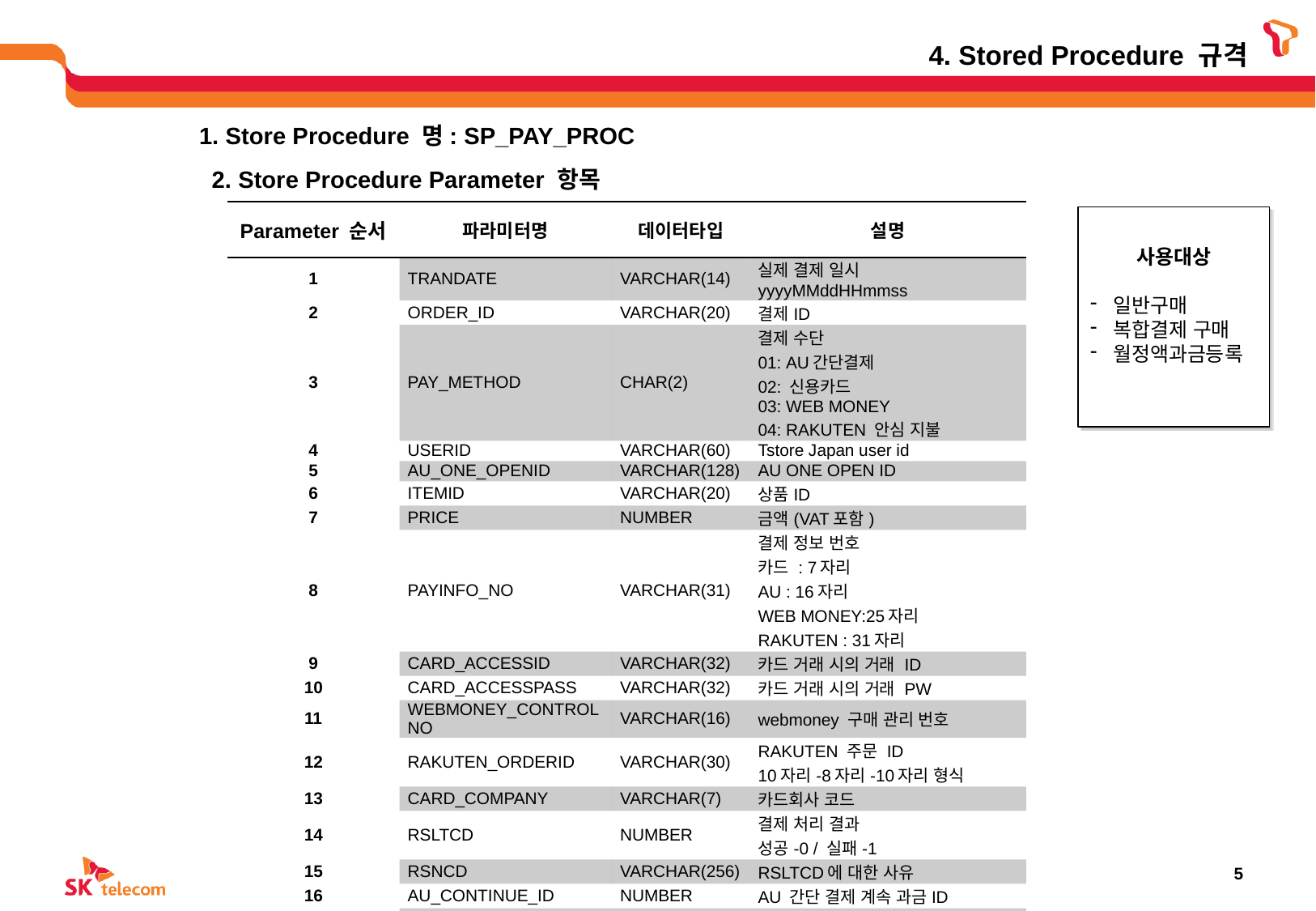

# 4. Stored Procedure 규격
1. Store Procedure 명: SP_PAY_PROC
2. Store Procedure Parameter 항목
| Parameter 순서 | 파라미터명 | 데이터타입 | 설명 |
| --- | --- | --- | --- |
| 1 | TRANDATE | VARCHAR(14) | 실제 결제 일시 yyyyMMddHHmmss |
| 2 | ORDER\_ID | VARCHAR(20) | 결제ID |
| 3 | PAY\_METHOD | CHAR(2) | 결제 수단 01: AU간단결제 02: 신용카드 03: WEB MONEY 04: RAKUTEN 안심 지불 |
| 4 | USERID | VARCHAR(60) | Tstore Japan user id |
| 5 | AU\_ONE\_OPENID | VARCHAR(128) | AU ONE OPEN ID |
| 6 | ITEMID | VARCHAR(20) | 상품ID |
| 7 | PRICE | NUMBER | 금액(VAT포함) |
| 8 | PAYINFO\_NO | VARCHAR(31) | 결제 정보 번호 카드 : 7자리 AU : 16자리 WEB MONEY:25자리 RAKUTEN : 31자리 |
| 9 | CARD\_ACCESSID | VARCHAR(32) | 카드 거래 시의 거래 ID |
| 10 | CARD\_ACCESSPASS | VARCHAR(32) | 카드 거래 시의 거래 PW |
| 11 | WEBMONEY\_CONTROLNO | VARCHAR(16) | webmoney 구매 관리 번호 |
| 12 | RAKUTEN\_ORDERID | VARCHAR(30) | RAKUTEN 주문 ID 10자리-8자리-10자리 형식 |
| 13 | CARD\_COMPANY | VARCHAR(7) | 카드회사 코드 |
| 14 | RSLTCD | NUMBER | 결제 처리 결과 성공-0 / 실패-1 |
| 15 | RSNCD | VARCHAR(256) | RSLTCD에 대한 사유 |
| 16 | AU\_CONTINUE\_ID | NUMBER | AU 간단 결제 계속 과금ID |
| 17 | CARD\_SEQ | VARCHAR(4) | PG사가 관리하는 카드 등록 번호 |
| 18 | EX\_RSLTCD | NUMBER | Procedure 실행 결과 성공 -0 / 실패 -1 |
사용대상

일반구매
복합결제 구매
월정액과금등록